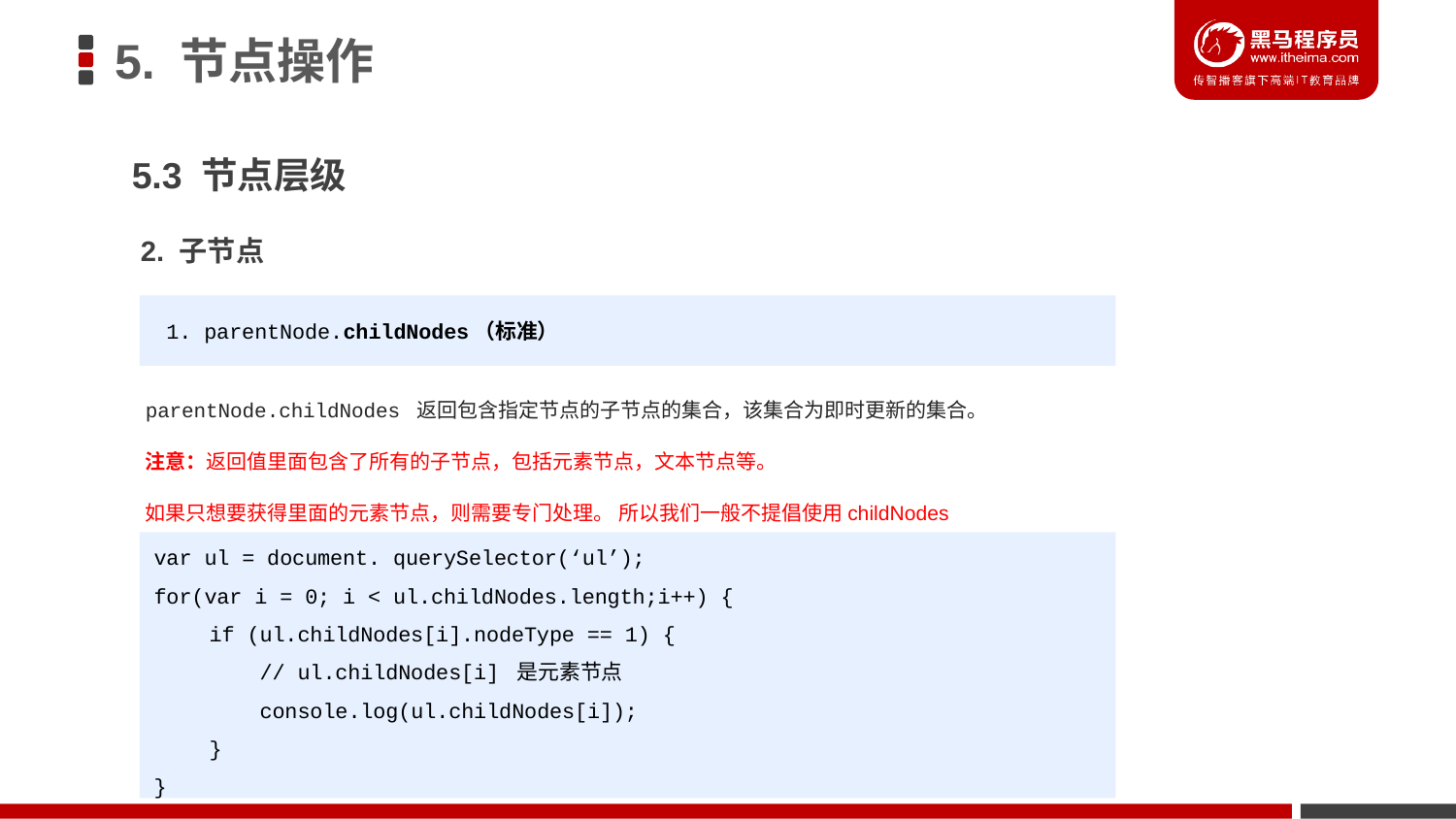

# 5. 节点操作
5.3 节点层级
2. 子节点
 1. parentNode.childNodes（标准）
parentNode.childNodes 返回包含指定节点的子节点的集合，该集合为即时更新的集合。
注意：返回值里面包含了所有的子节点，包括元素节点，文本节点等。
如果只想要获得里面的元素节点，则需要专门处理。 所以我们一般不提倡使用childNodes
var ul = document. querySelector(‘ul’);
for(var i = 0; i < ul.childNodes.length;i++) {
if (ul.childNodes[i].nodeType == 1) {
    // ul.childNodes[i] 是元素节点
    console.log(ul.childNodes[i]);
}
}